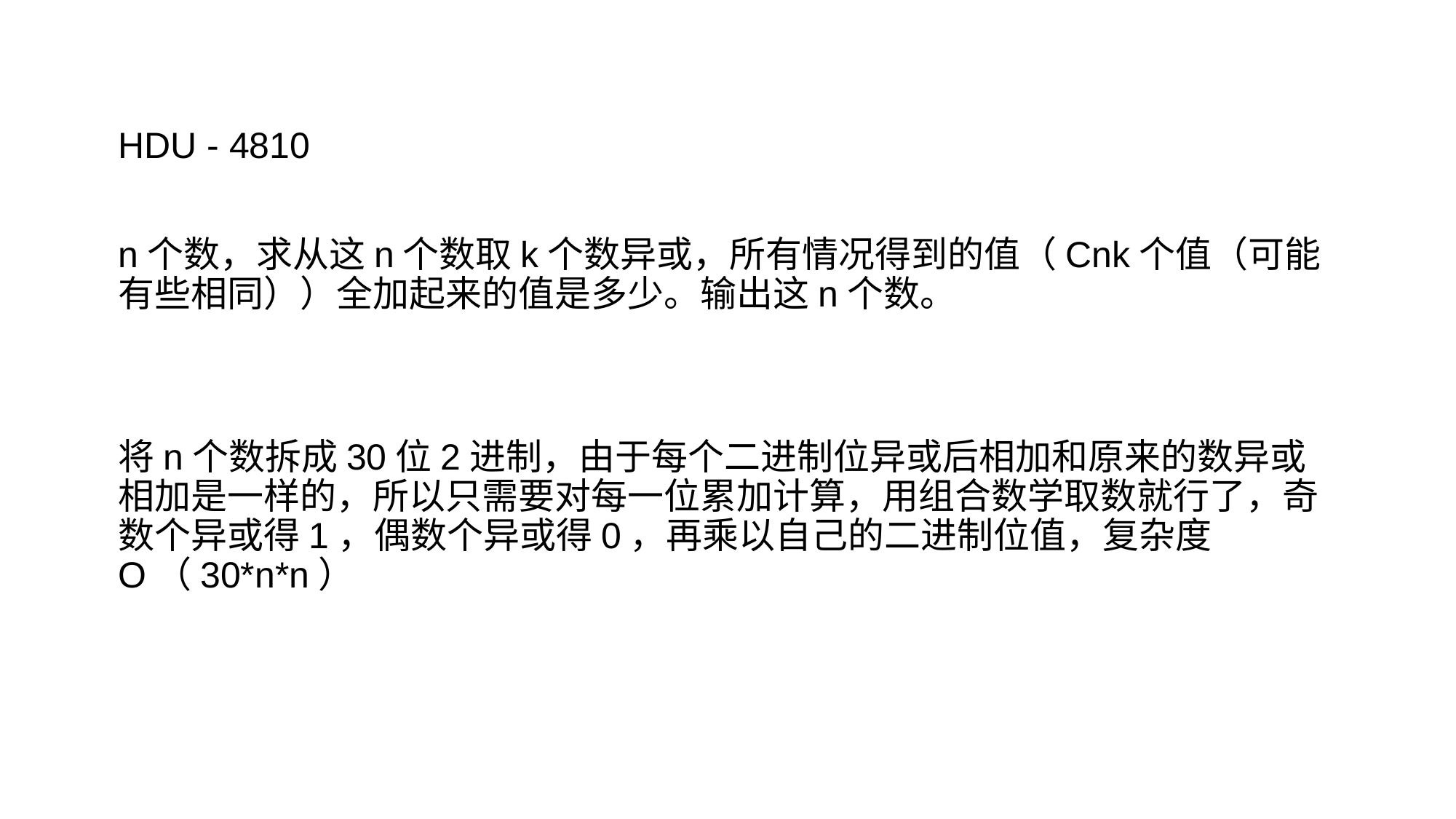

HDU - 4810

n个数，求从这n个数取k个数异或，所有情况得到的值（Cnk个值（可能有些相同））全加起来的值是多少。输出这n个数。

将n个数拆成30位2进制，由于每个二进制位异或后相加和原来的数异或相加是一样的，所以只需要对每一位累加计算，用组合数学取数就行了，奇数个异或得1，偶数个异或得0，再乘以自己的二进制位值，复杂度O（30*n*n）